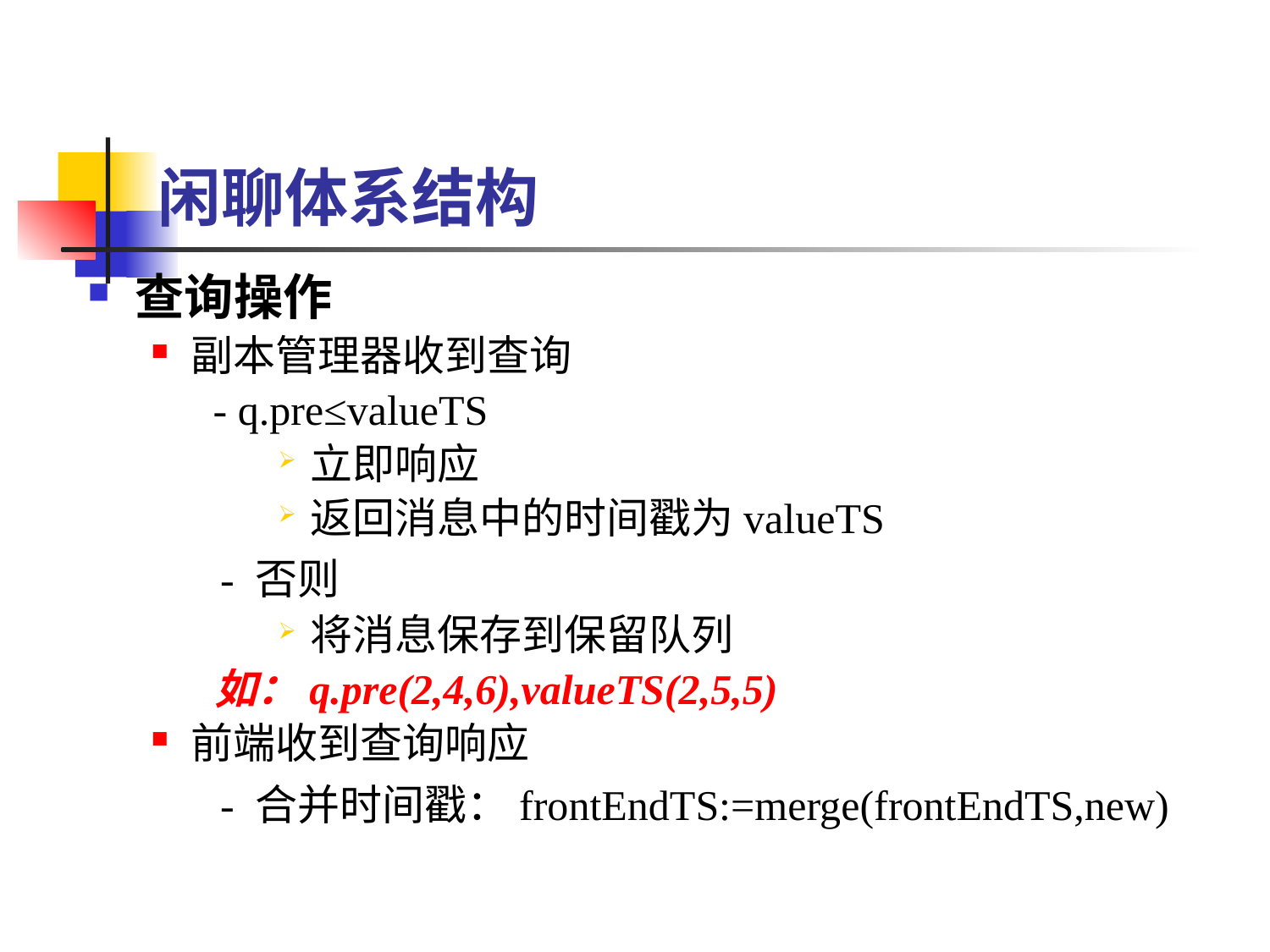

# 闲聊体系结构
查询操作
副本管理器收到查询
　 - q.pre≤valueTS
立即响应
返回消息中的时间戳为valueTS
　 - 否则
将消息保存到保留队列
如：q.pre(2,4,6),valueTS(2,5,5)
前端收到查询响应
　 - 合并时间戳：frontEndTS:=merge(frontEndTS,new)